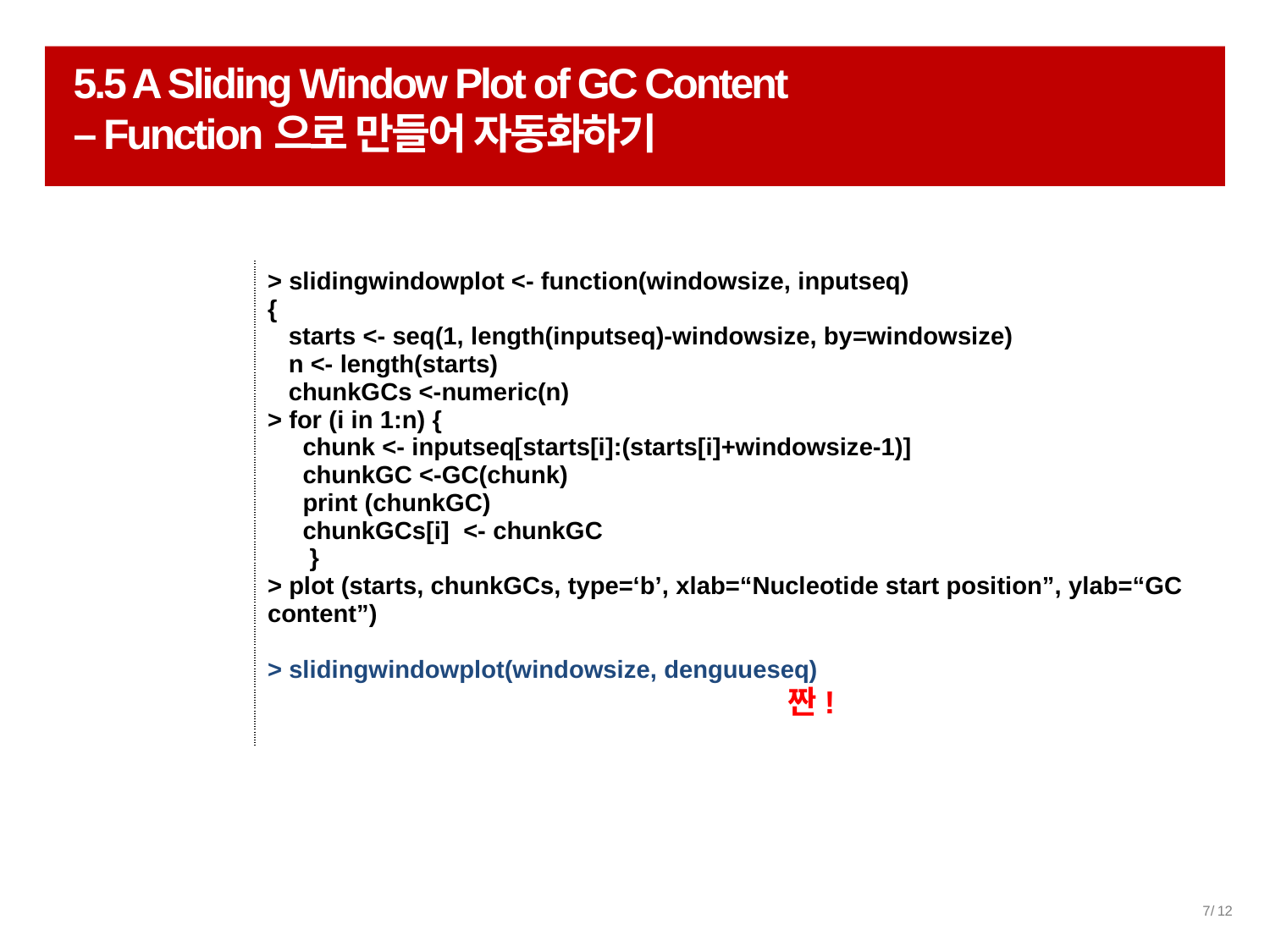

# 5.5 A Sliding Window Plot of GC Content – Function으로 만들어 자동화하기
| > slidingwindowplot <- function(windowsize, inputseq) { starts <- seq(1, length(inputseq)-windowsize, by=windowsize) n <- length(starts) chunkGCs <-numeric(n) > for (i in 1:n) { chunk <- inputseq[starts[i]:(starts[i]+windowsize-1)] chunkGC <-GC(chunk) print (chunkGC) chunkGCs[i] <- chunkGC } > plot (starts, chunkGCs, type=‘b’, xlab=“Nucleotide start position”, ylab=“GC content”) > slidingwindowplot(windowsize, denguueseq) |
| --- |
짠!
7/ 12